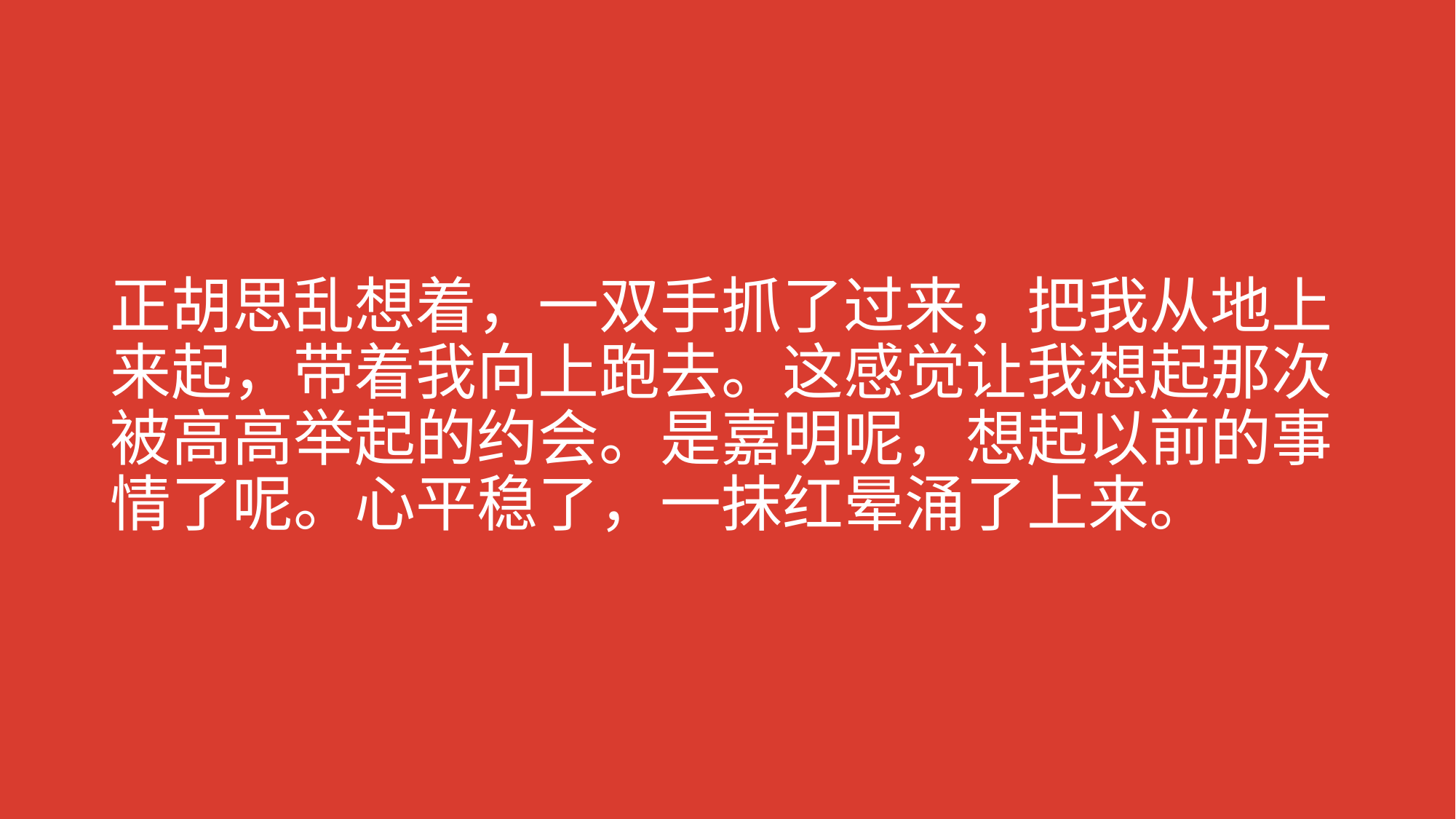

# 正胡思乱想着，一双手抓了过来，把我从地上来起，带着我向上跑去。这感觉让我想起那次被高高举起的约会。是嘉明呢，想起以前的事情了呢。心平稳了，一抹红晕涌了上来。